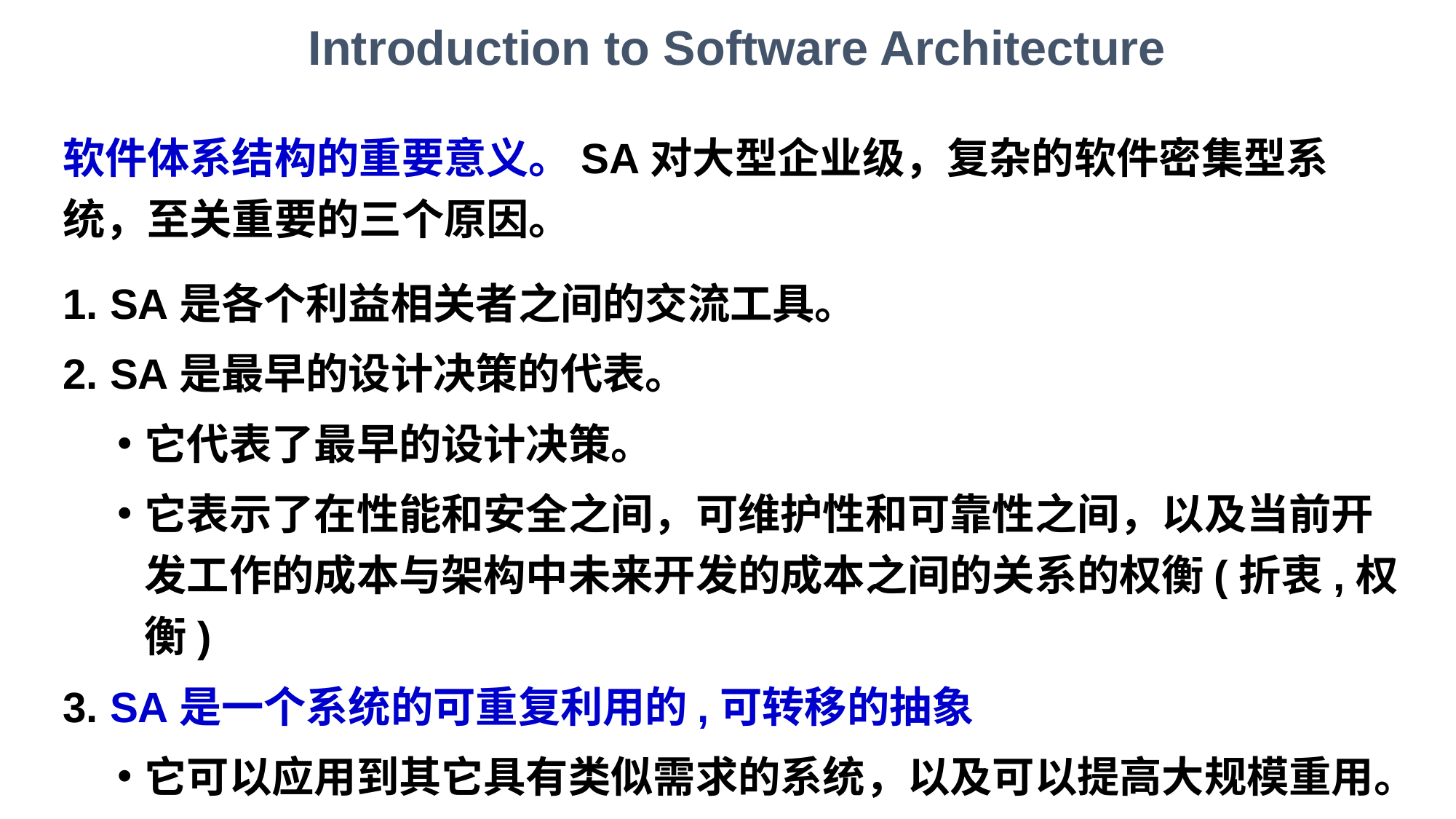

Introduction to Software Architecture
软件体系结构的重要意义。SA对大型企业级，复杂的软件密集型系统，至关重要的三个原因。
 SA是各个利益相关者之间的交流工具。
2. SA是最早的设计决策的代表。
它代表了最早的设计决策。
它表示了在性能和安全之间，可维护性和可靠性之间，以及当前开发工作的成本与架构中未来开发的成本之间的关系的权衡(折衷,权衡)
3. SA是一个系统的可重复利用的,可转移的抽象
它可以应用到其它具有类似需求的系统，以及可以提高大规模重用。